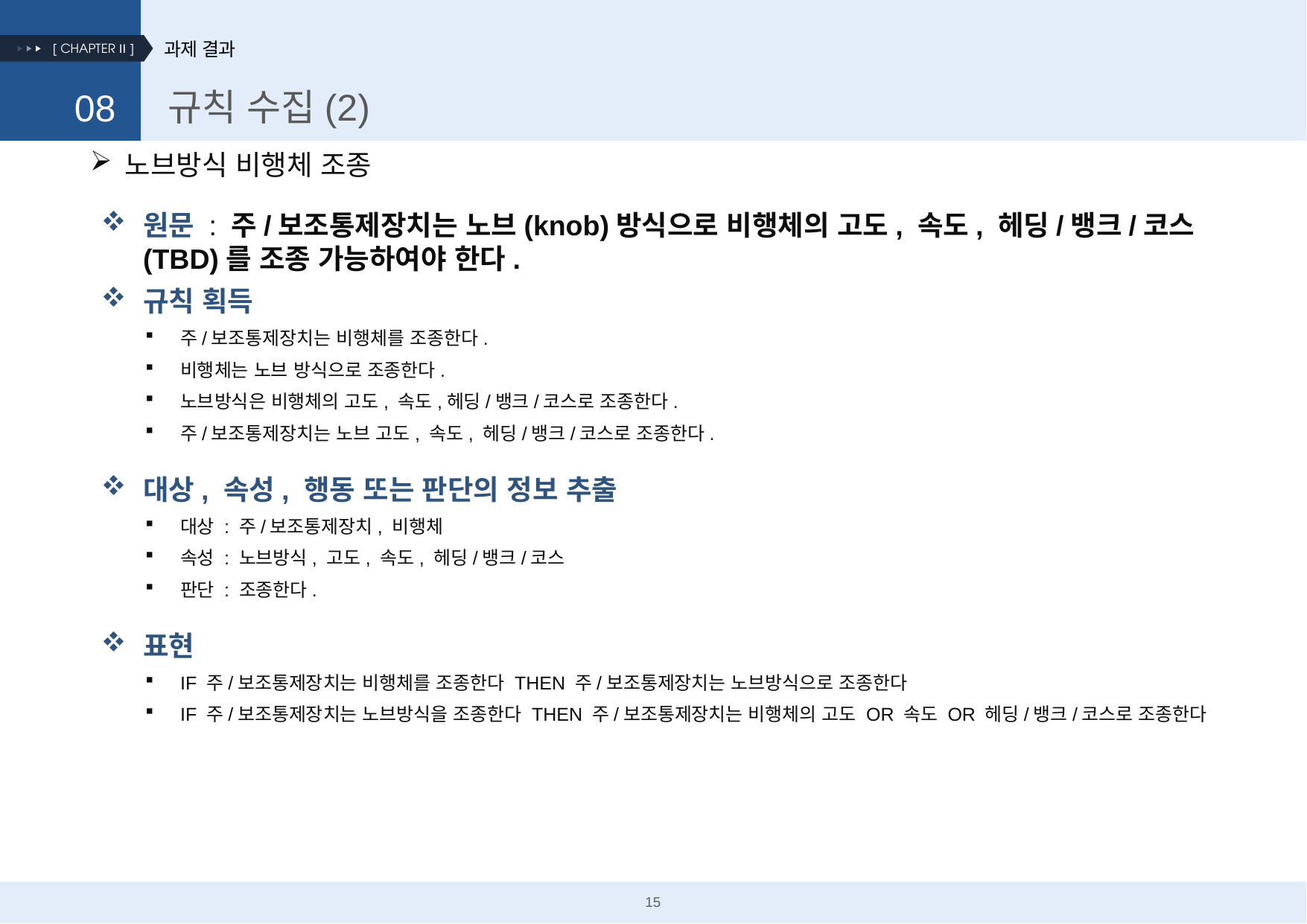

규칙 수집(2)
08
노브방식 비행체 조종
원문 : 주/보조통제장치는 노브(knob)방식으로 비행체의 고도, 속도, 헤딩/뱅크/코스(TBD)를 조종 가능하여야 한다.
규칙 획득
주/보조통제장치는 비행체를 조종한다.
비행체는 노브 방식으로 조종한다.
노브방식은 비행체의 고도, 속도,헤딩/뱅크/코스로 조종한다.
주/보조통제장치는 노브 고도, 속도, 헤딩/뱅크/코스로 조종한다.
대상, 속성, 행동 또는 판단의 정보 추출
대상 : 주/보조통제장치, 비행체
속성 : 노브방식, 고도, 속도, 헤딩/뱅크/코스
판단 : 조종한다.
표현
IF 주/보조통제장치는 비행체를 조종한다 THEN 주/보조통제장치는 노브방식으로 조종한다
IF 주/보조통제장치는 노브방식을 조종한다 THEN 주/보조통제장치는 비행체의 고도 OR 속도 OR 헤딩/뱅크/코스로 조종한다